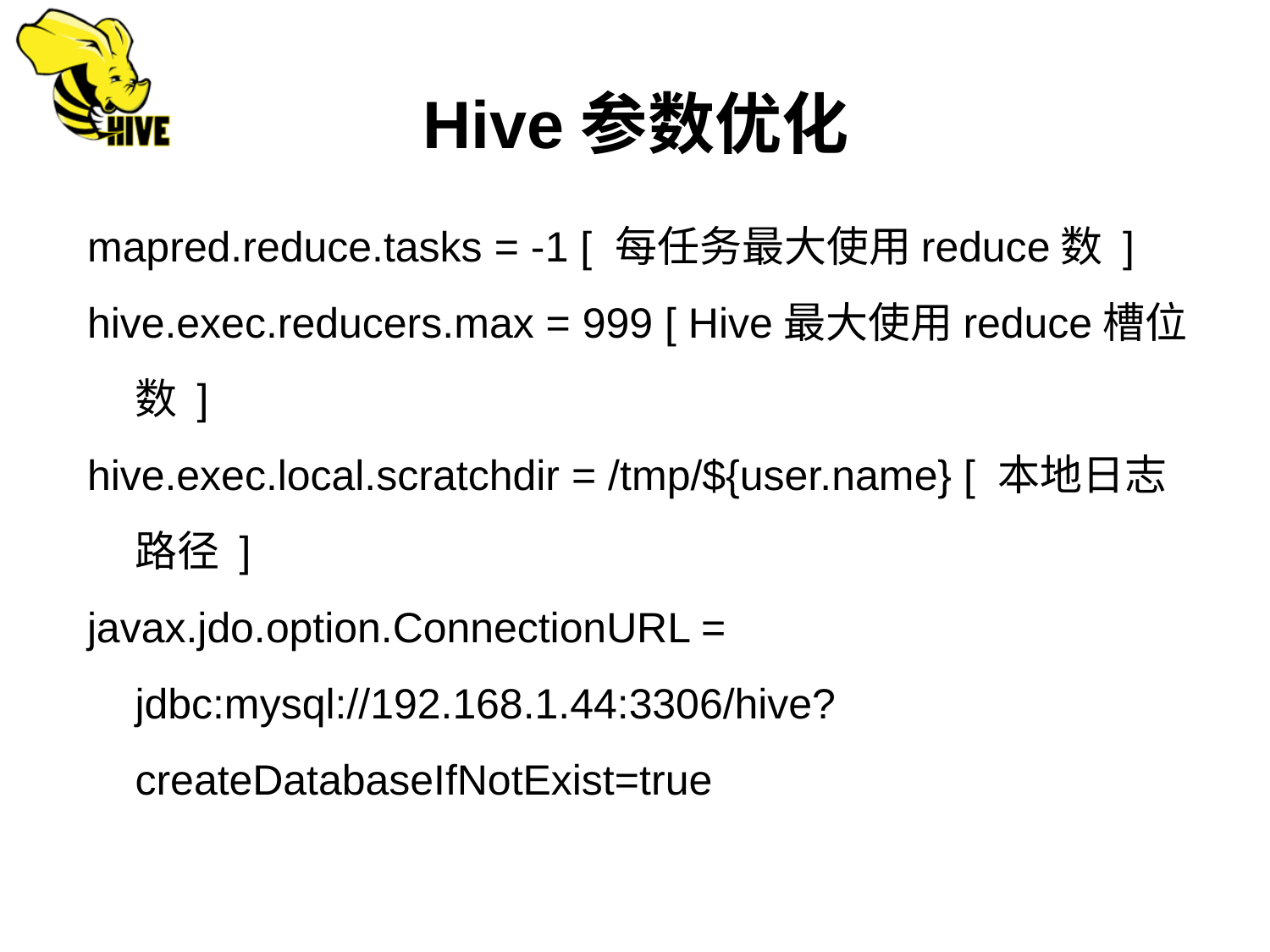

Hive参数优化
mapred.reduce.tasks = -1 [ 每任务最大使用reduce数 ]
hive.exec.reducers.max = 999 [ Hive最大使用reduce槽位数 ]
hive.exec.local.scratchdir = /tmp/${user.name} [ 本地日志路径 ]
javax.jdo.option.ConnectionURL = jdbc:mysql://192.168.1.44:3306/hive?createDatabaseIfNotExist=true